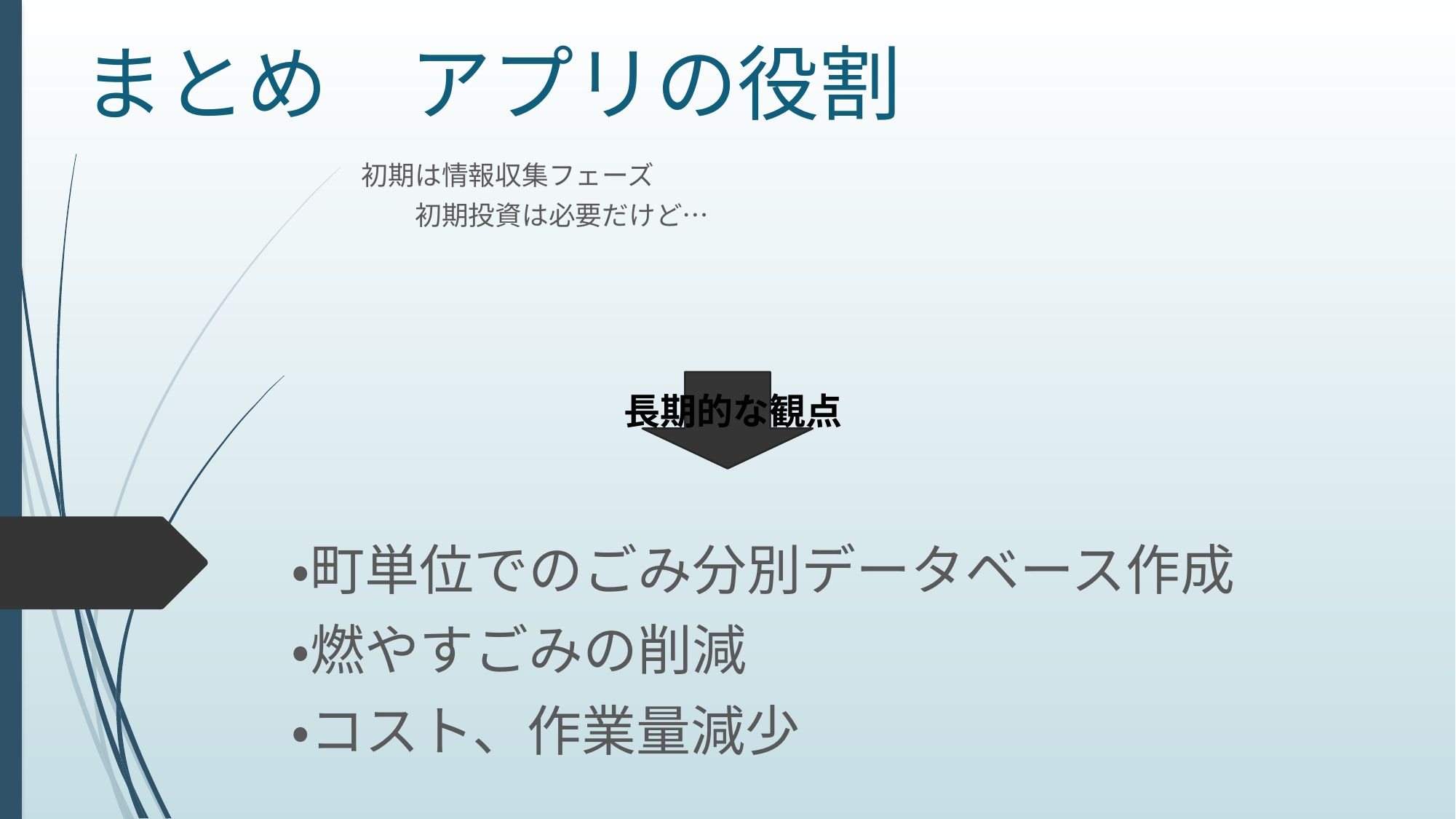

# まとめ　アプリの役割
初期は情報収集フェーズ
　　初期投資は必要だけど…

長期的な観点
・町単位でのごみ分別データベース作成
・燃やすごみの削減
・コスト、作業量減少